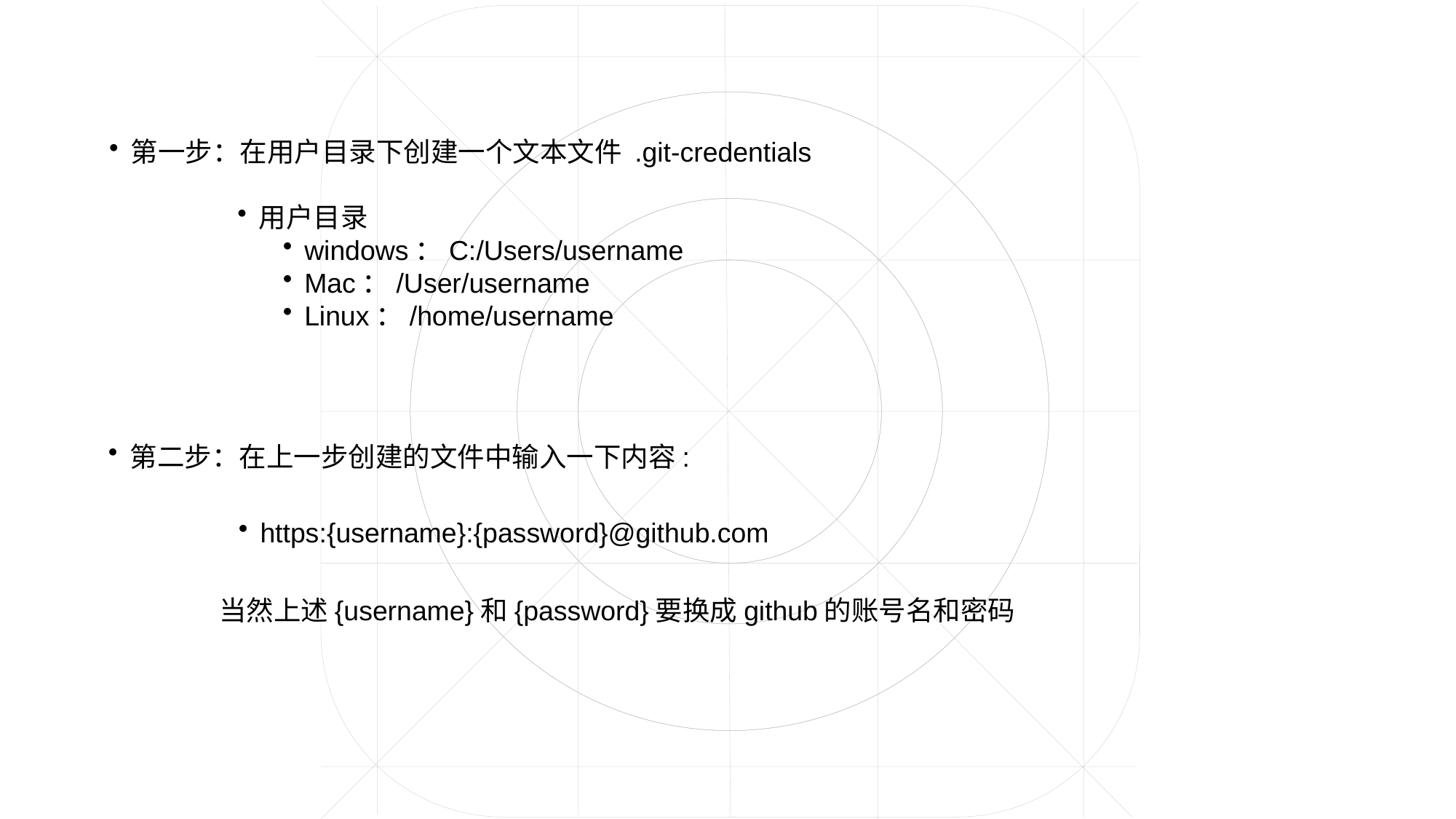

第一步：在用户目录下创建一个文本文件 .git-credentials
用户目录
windows：C:/Users/username
Mac：/User/username
Linux：/home/username
第二步：在上一步创建的文件中输入一下内容:
https:{username}:{password}@github.com
当然上述{username}和{password}要换成github的账号名和密码